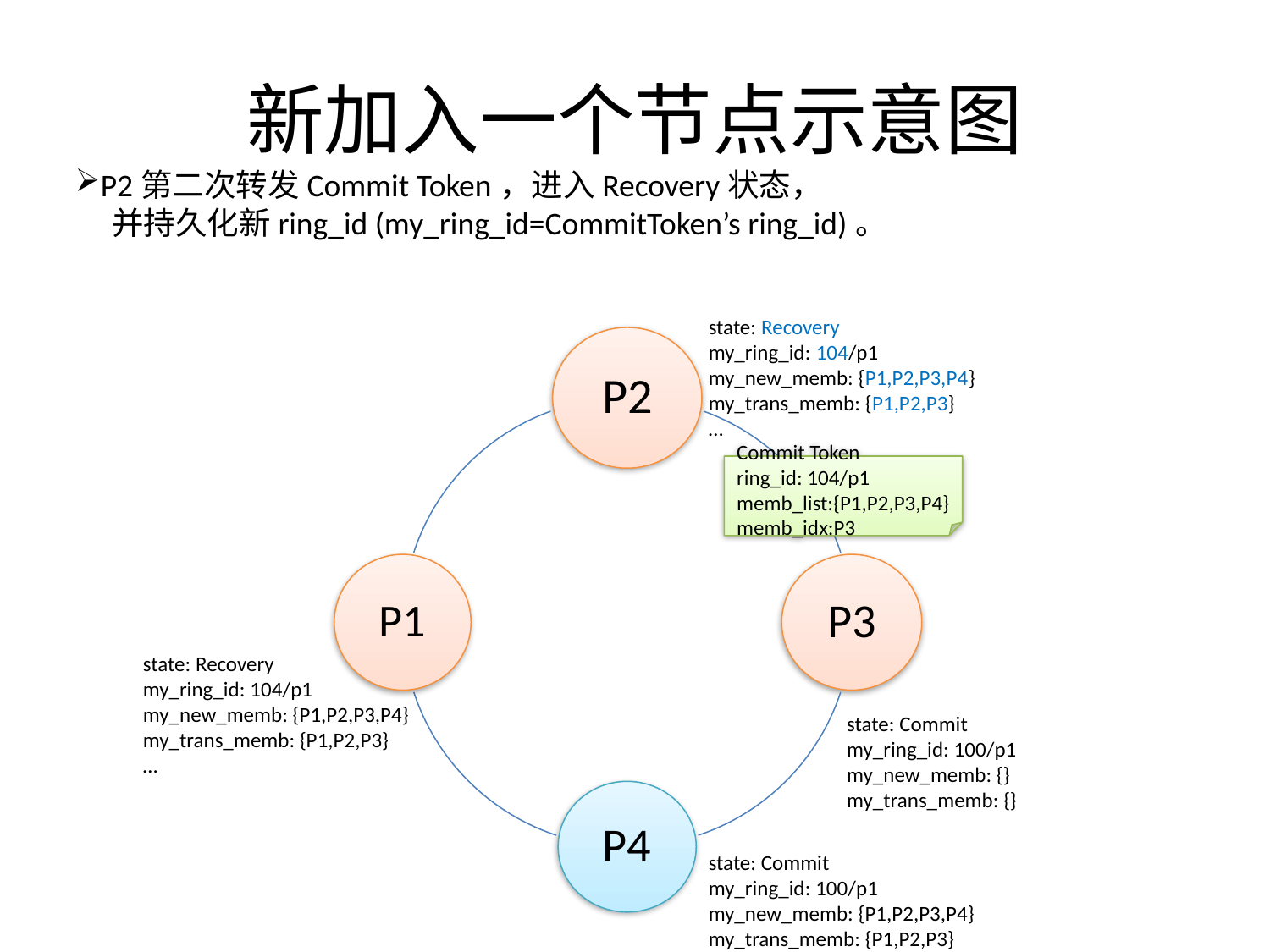

# 新加入一个节点示意图
P2第二次转发Commit Token，进入Recovery状态，
    并持久化新ring_id (my_ring_id=CommitToken’s ring_id)。
state: Recovery
my_ring_id: 104/p1
my_new_memb: {P1,P2,P3,P4}
my_trans_memb: {P1,P2,P3}
…
P2
P3
P4
P1
Commit Token
ring_id: 104/p1
memb_list:{P1,P2,P3,P4}
memb_idx:P3

state: Recovery
my_ring_id: 104/p1
my_new_memb: {P1,P2,P3,P4}
my_trans_memb: {P1,P2,P3}
…
state: Commit
my_ring_id: 100/p1
my_new_memb: {}
my_trans_memb: {}
state: Commit
my_ring_id: 100/p1
my_new_memb: {P1,P2,P3,P4}
my_trans_memb: {P1,P2,P3}